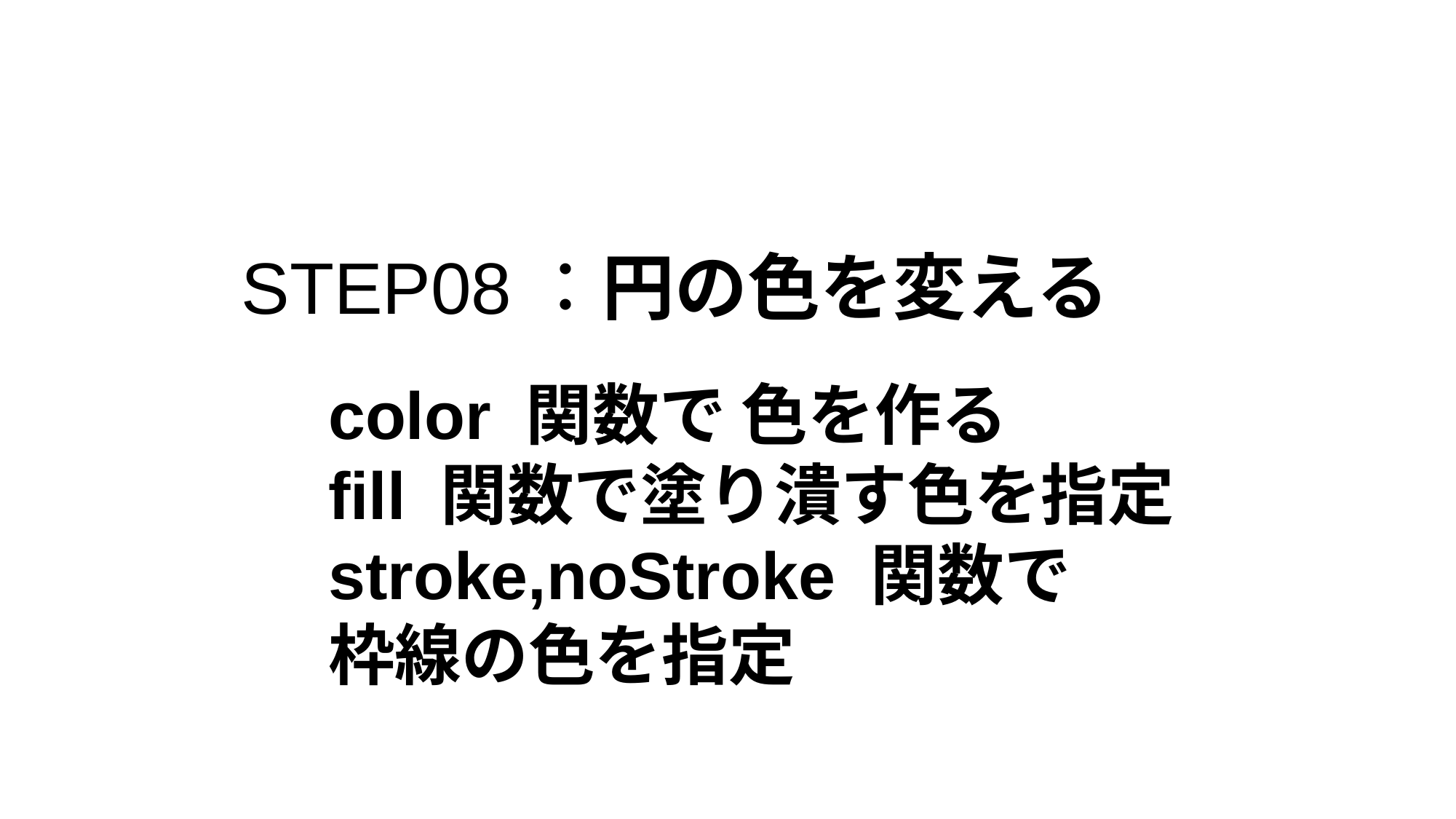

STEP08：円の色を変える
color 関数で 色を作る
fill 関数で塗り潰す色を指定
stroke,noStroke 関数で
枠線の色を指定